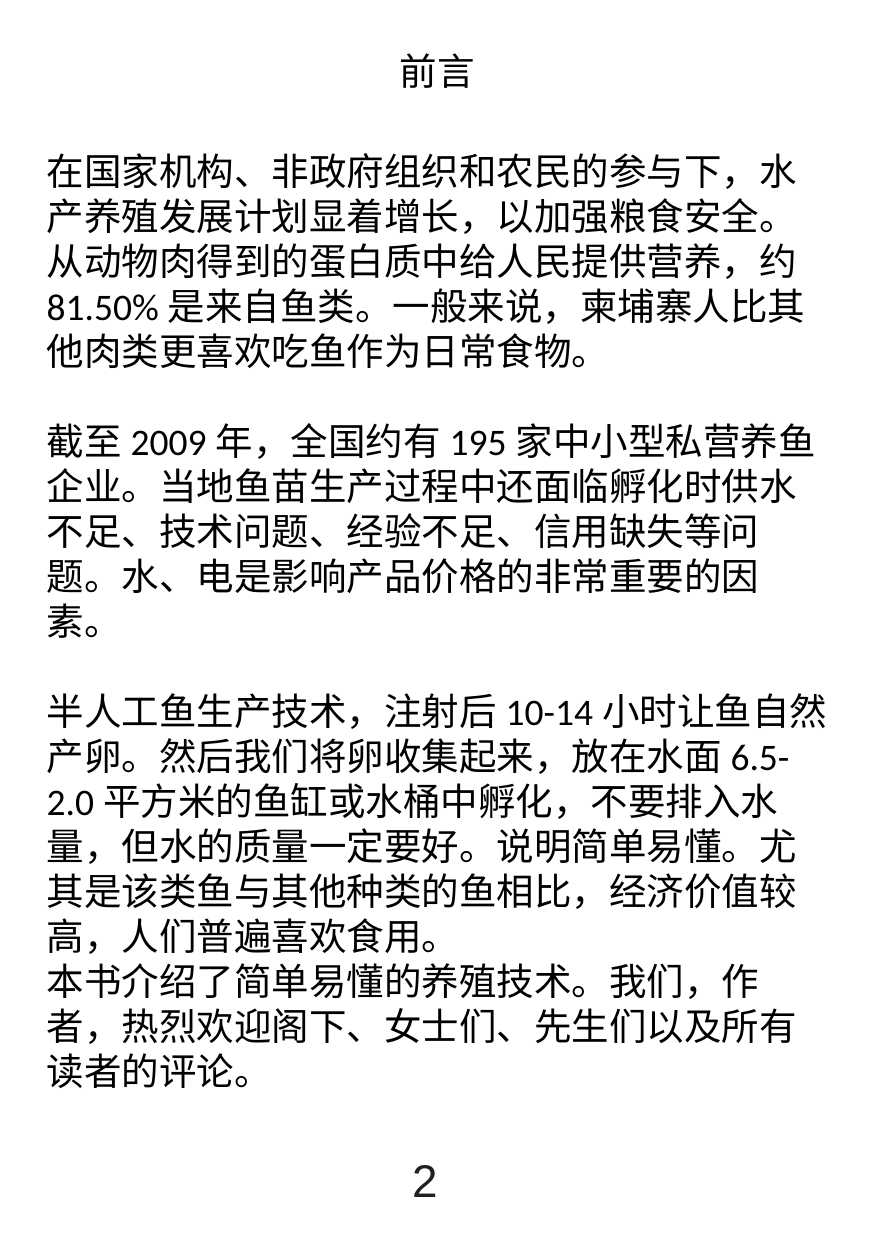

前言
在国家机构、非政府组织和农民的参与下，水产养殖发展计划显着增长，以加强粮食安全。从动物肉得到的蛋白质中给人民提供营养，约81.50%是来自鱼类。一般来说，柬埔寨人比其他肉类更喜欢吃鱼作为日常食物。

截至2009年，全国约有195家中小型私营养鱼企业。当地鱼苗生产过程中还面临孵化时供水不足、技术问题、经验不足、信用缺失等问题。水、电是影响产品价格的非常重要的因素。

半人工鱼生产技术，注射后10-14小时让鱼自然产卵。然后我们将卵收集起来，放在水面6.5-2.0平方米的鱼缸或水桶中孵化，不要排入水量，但水的质量一定要好。说明简单易懂。尤其是该类鱼与其他种类的鱼相比，经济价值较高，人们普遍喜欢食用。
本书介绍了简单易懂的养殖技术。我们，作者，热烈欢迎阁下、女士们、先生们以及所有读者的评论。
2